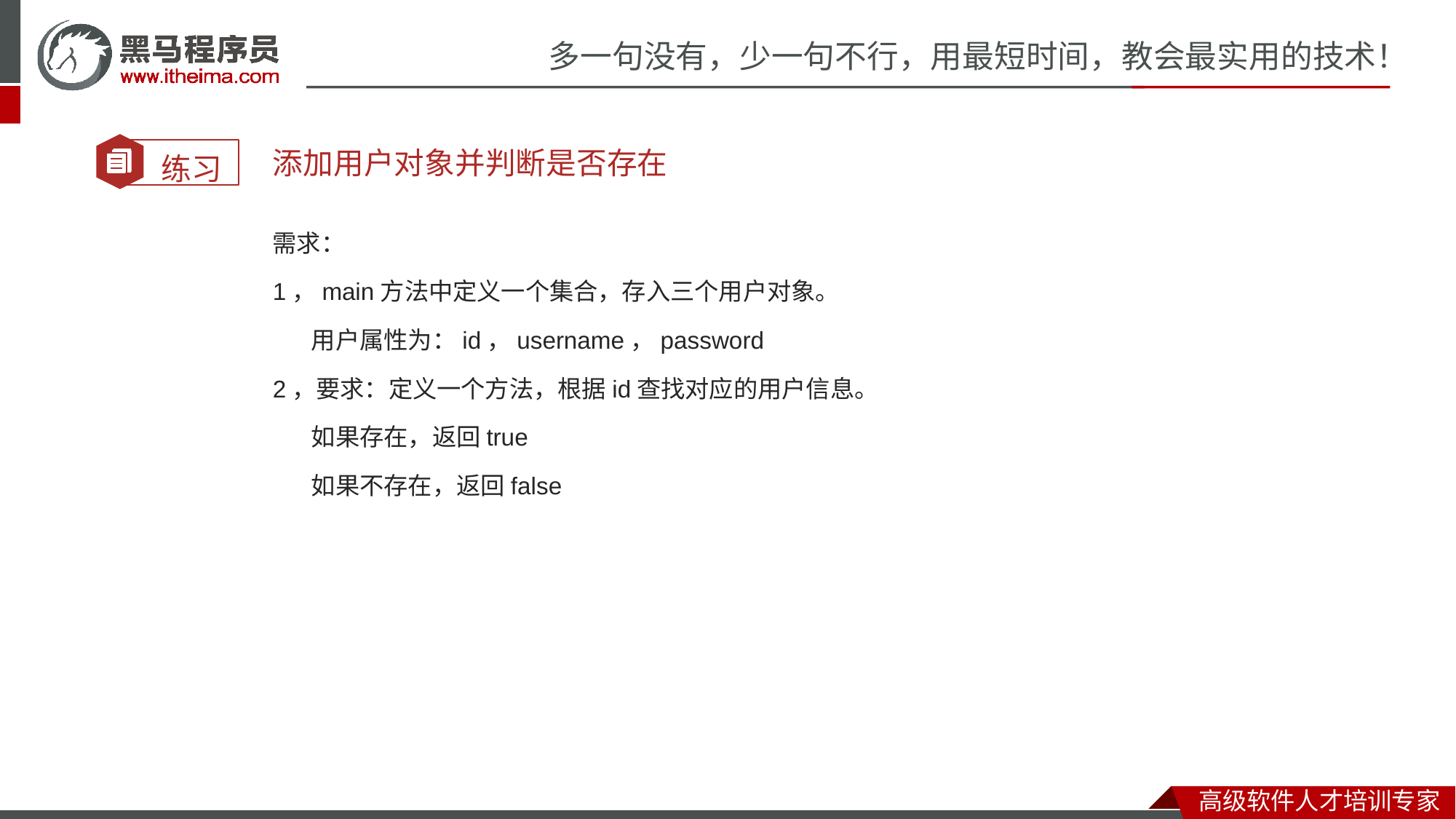

添加用户对象并判断是否存在
需求：
1，main方法中定义一个集合，存入三个用户对象。
      用户属性为：id，username，password
2，要求：定义一个方法，根据id查找对应的用户信息。
      如果存在，返回true
      如果不存在，返回false